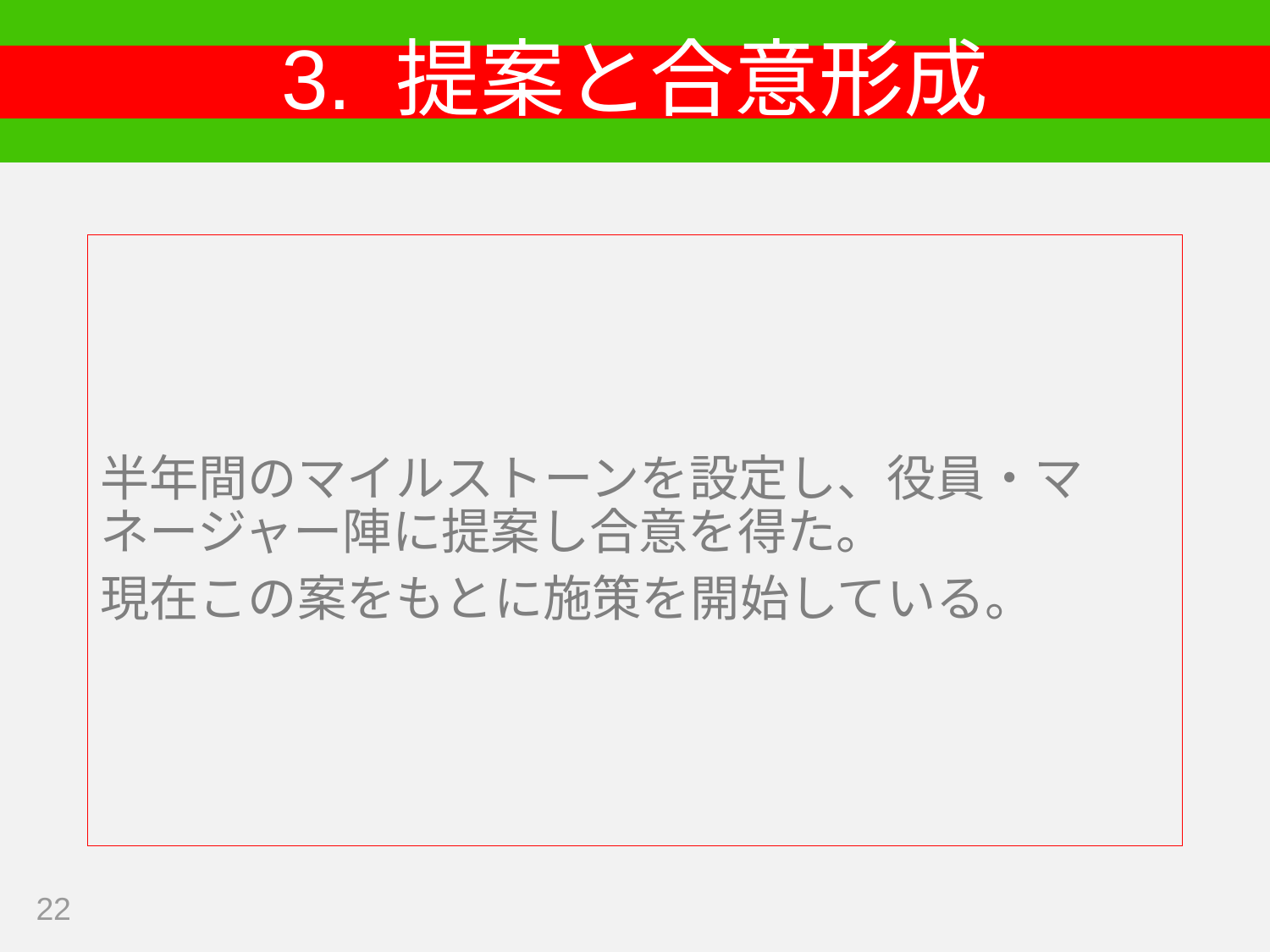

# 3. 提案と合意形成
半年間のマイルストーンを設定し、役員・マネージャー陣に提案し合意を得た。
現在この案をもとに施策を開始している。
22